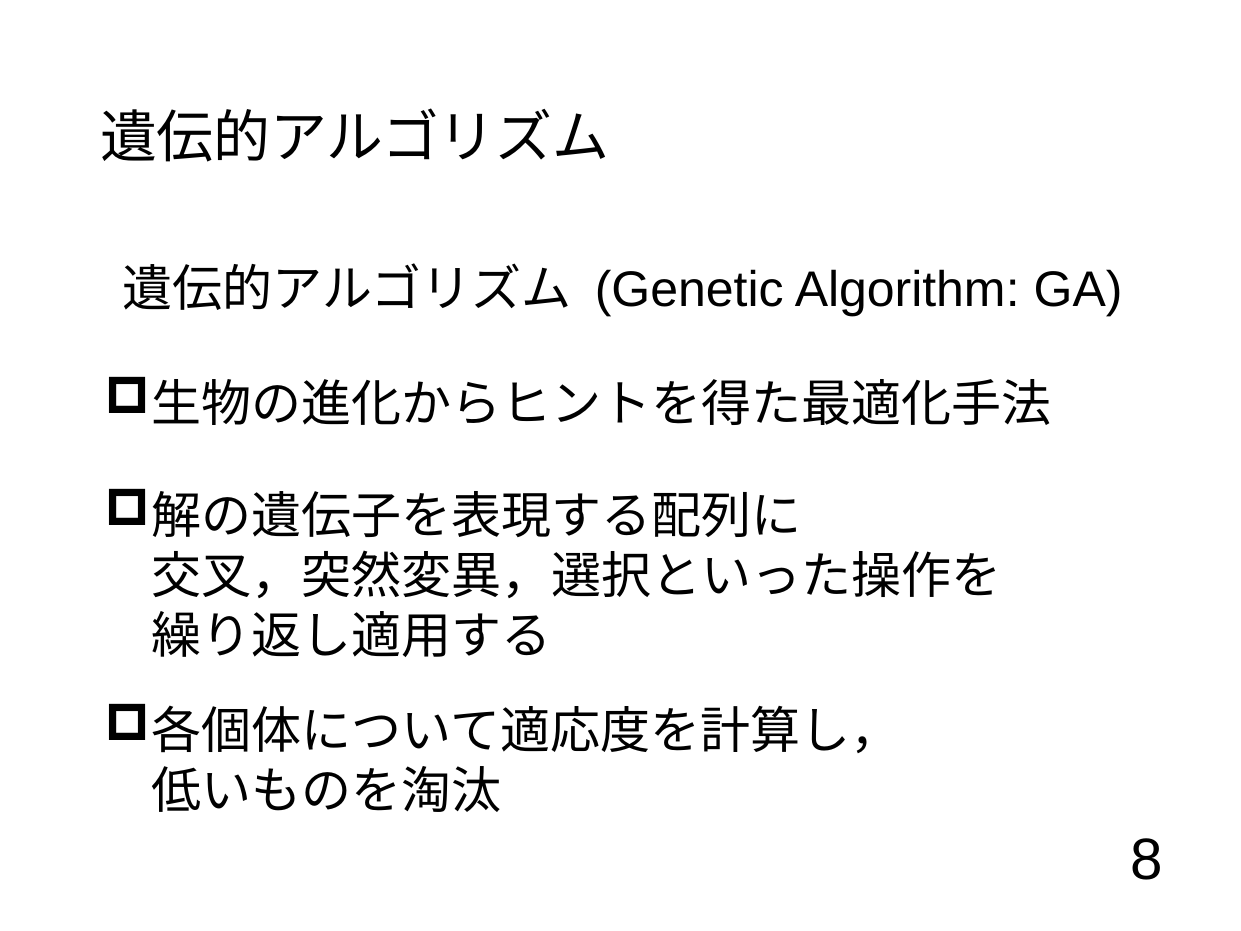

# 遺伝的アルゴリズム
遺伝的アルゴリズム (Genetic Algorithm: GA)
生物の進化からヒントを得た最適化手法

解の遺伝子を表現する配列に
交叉，突然変異，選択といった操作を
繰り返し適用する

各個体について適応度を計算し，
低いものを淘汰
8